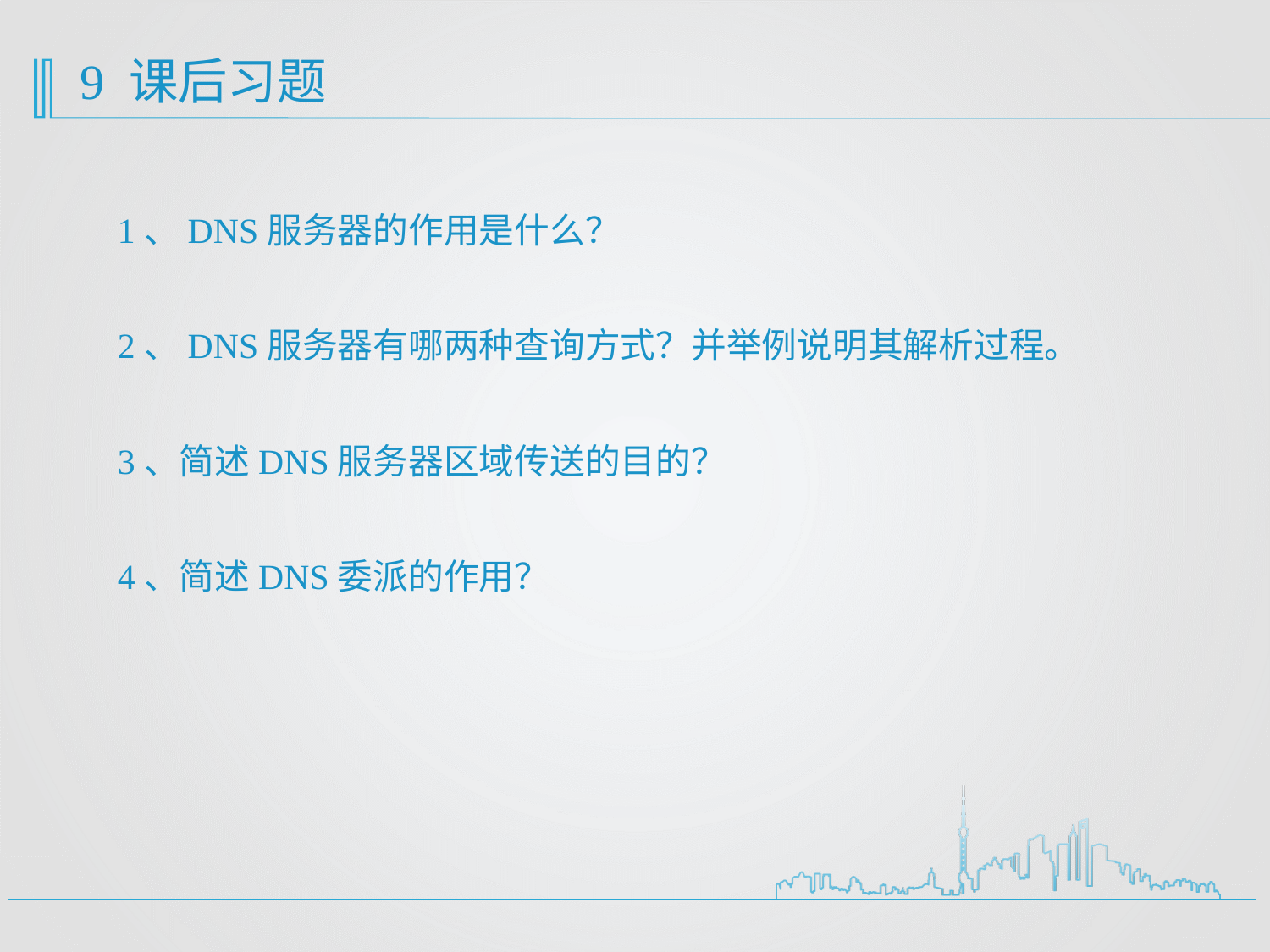

# 9 课后习题
1、DNS服务器的作用是什么？

2、DNS服务器有哪两种查询方式？并举例说明其解析过程。

3、简述DNS服务器区域传送的目的？

4、简述DNS委派的作用？